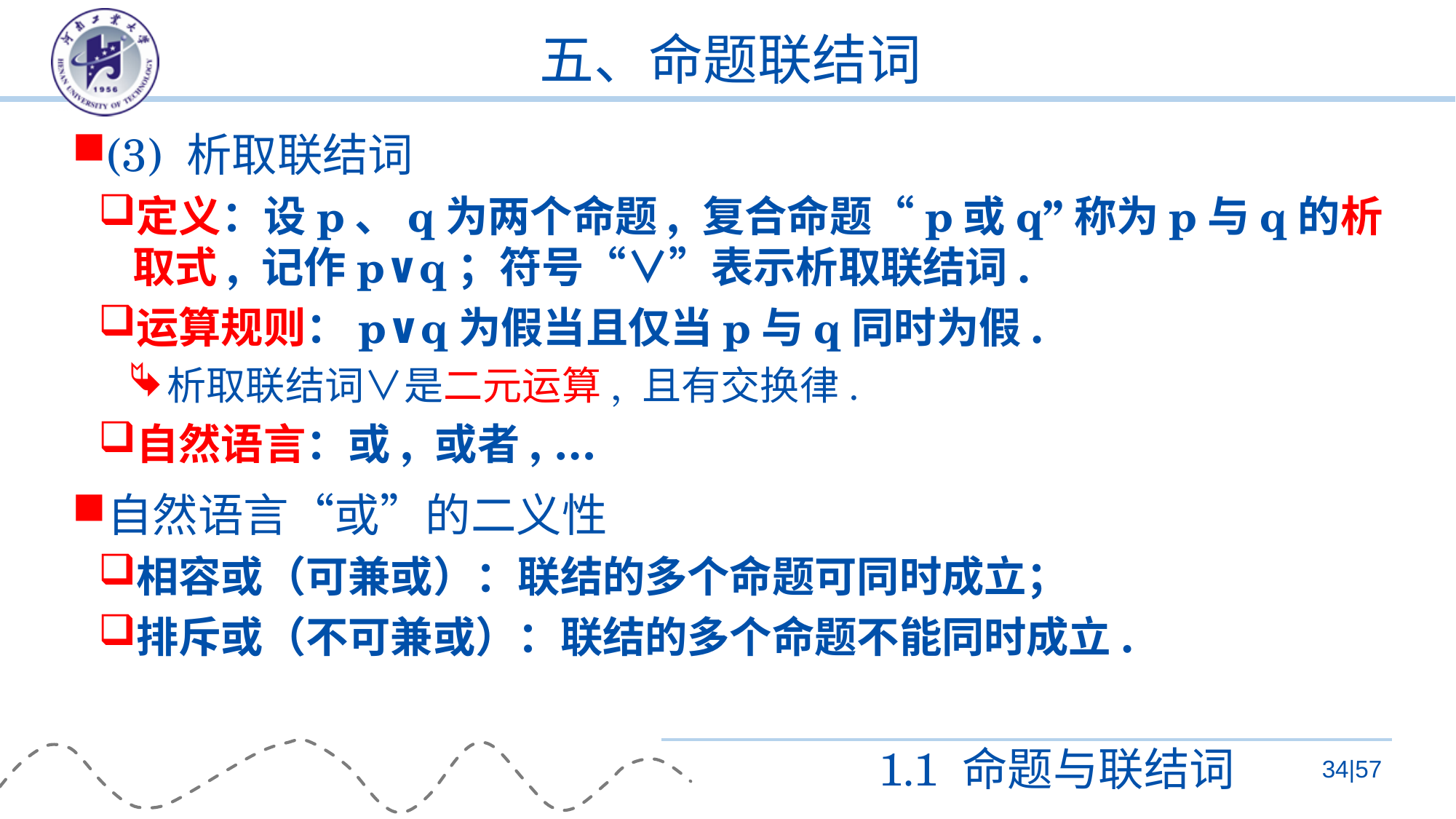

# 五、命题联结词
(3) 析取联结词
定义：设p、q为两个命题, 复合命题“p或q”称为p与q的析取式, 记作p∨q；符号“∨”表示析取联结词.
运算规则：p∨q为假当且仅当p与q同时为假.
析取联结词∨是二元运算, 且有交换律.
自然语言：或, 或者, …
自然语言“或”的二义性
相容或（可兼或）：联结的多个命题可同时成立；
排斥或（不可兼或）：联结的多个命题不能同时成立.
1.1 命题与联结词
34|57